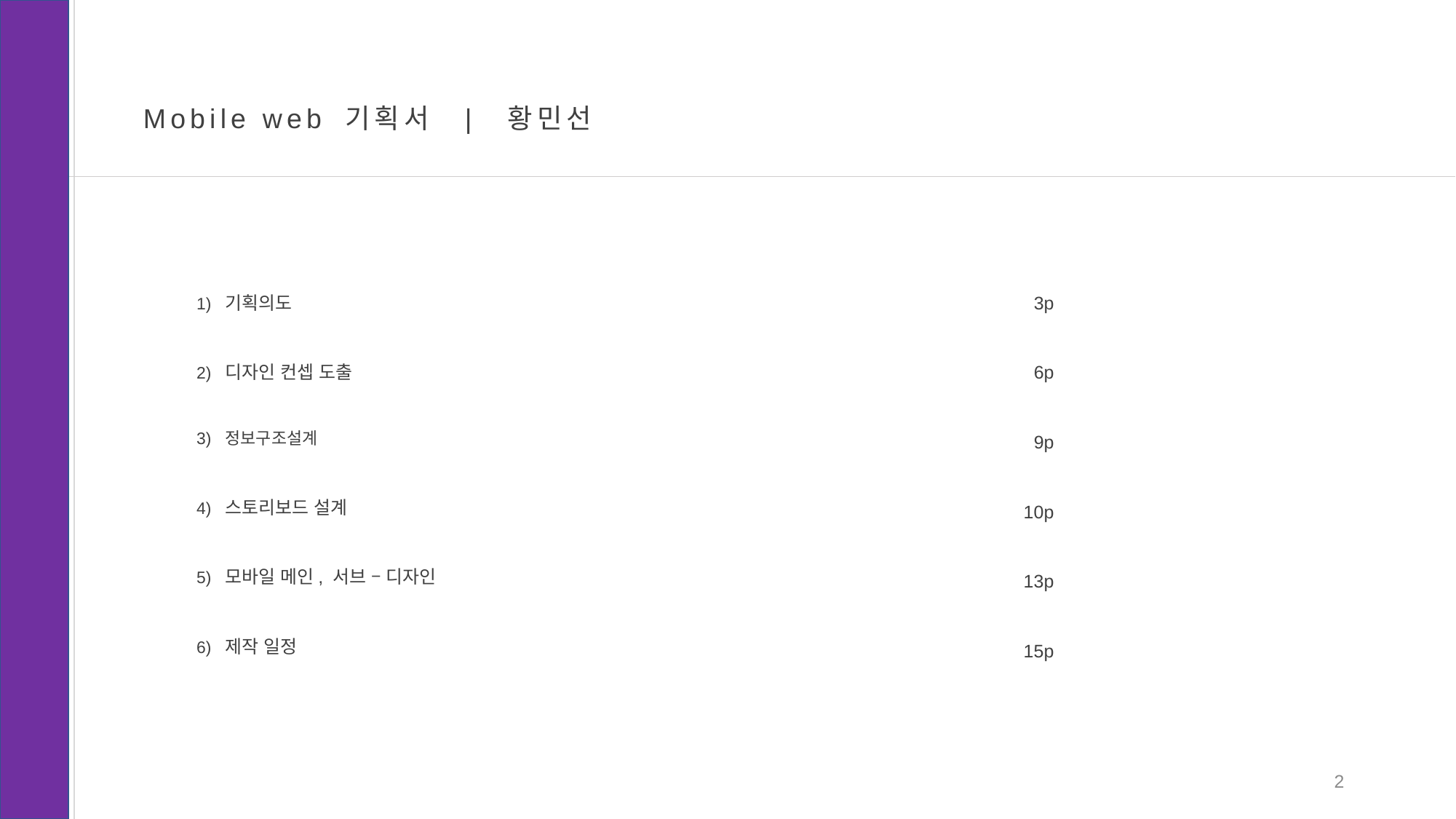

Mobile web 기획서  |  황민선
3p
6p
9p
10p
13p
15p
1)  기획의도
2)  디자인 컨셉 도출
3)  정보구조설계
4)  스토리보드 설계
5)  모바일 메인, 서브 – 디자인
6)  제작 일정
2